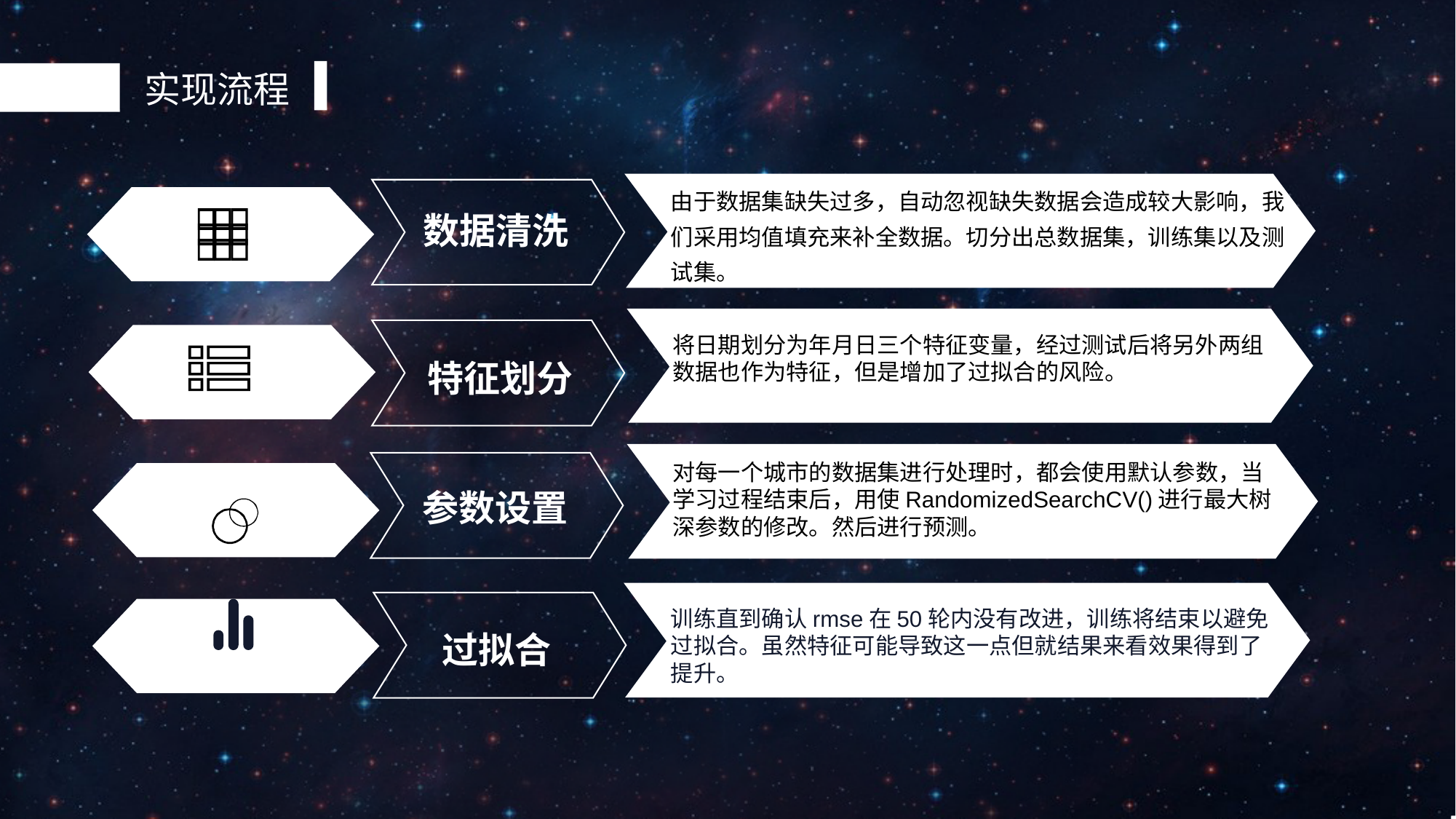

实现流程

由于数据集缺失过多，自动忽视缺失数据会造成较大影响，我们采用均值填充来补全数据。切分出总数据集，训练集以及测试集。

数据清洗

将日期划分为年月日三个特征变量，经过测试后将另外两组数据也作为特征，但是增加了过拟合的风险。
特征划分

对每一个城市的数据集进行处理时，都会使用默认参数，当学习过程结束后，用使RandomizedSearchCV()进行最大树深参数的修改。然后进行预测。

参数设置

训练直到确认rmse在50轮内没有改进，训练将结束以避免过拟合。虽然特征可能导致这一点但就结果来看效果得到了提升。
过拟合